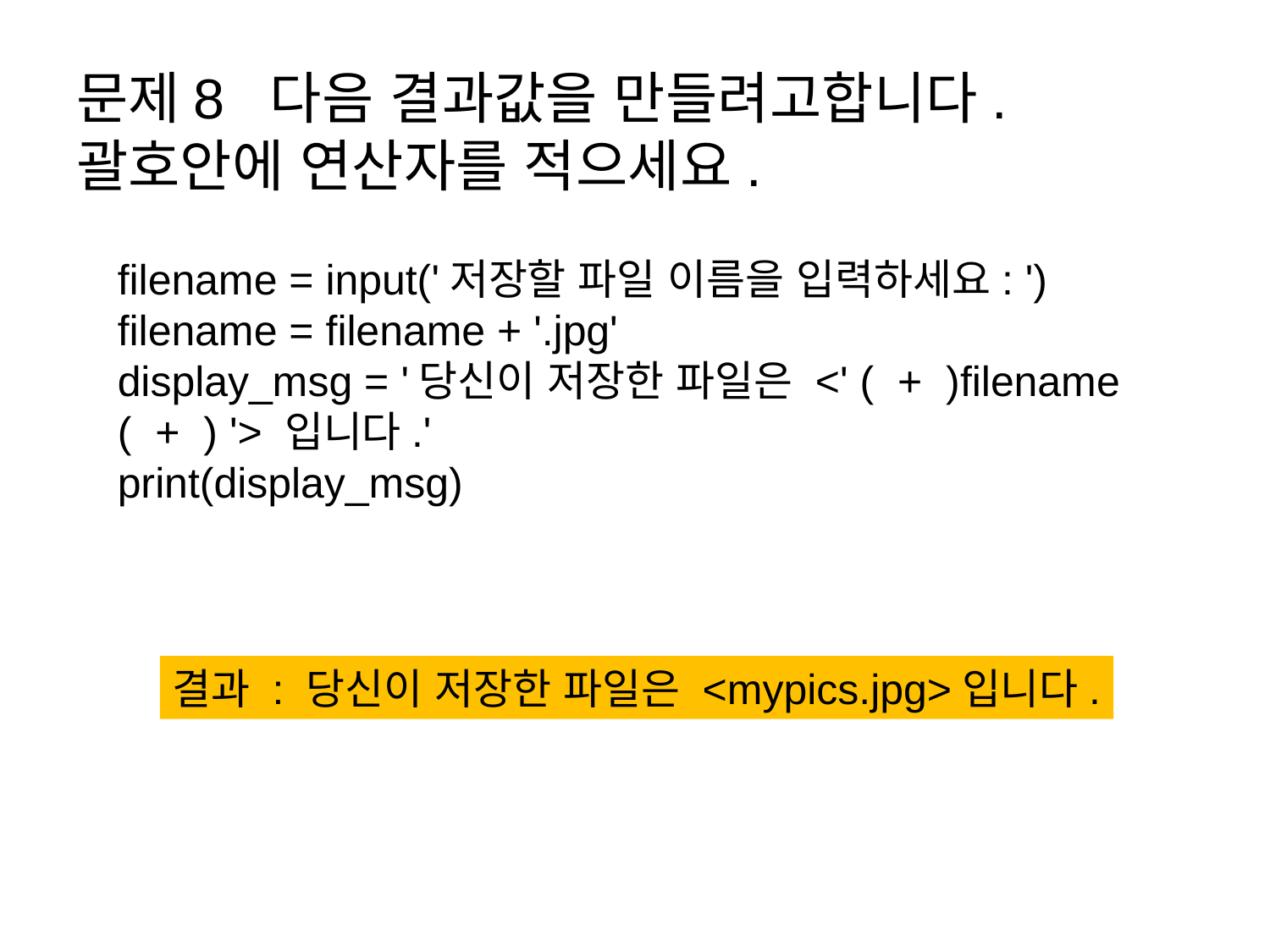

문제8  다음 결과값을 만들려고합니다. 괄호안에 연산자를 적으세요.

filename = input('저장할 파일 이름을 입력하세요: ')
filename = filename + '.jpg'
display_msg = '당신이 저장한 파일은 <' (  +  )filename (  +  ) '> 입니다.'
print(display_msg)
결과 : 당신이 저장한 파일은 <mypics.jpg>입니다.